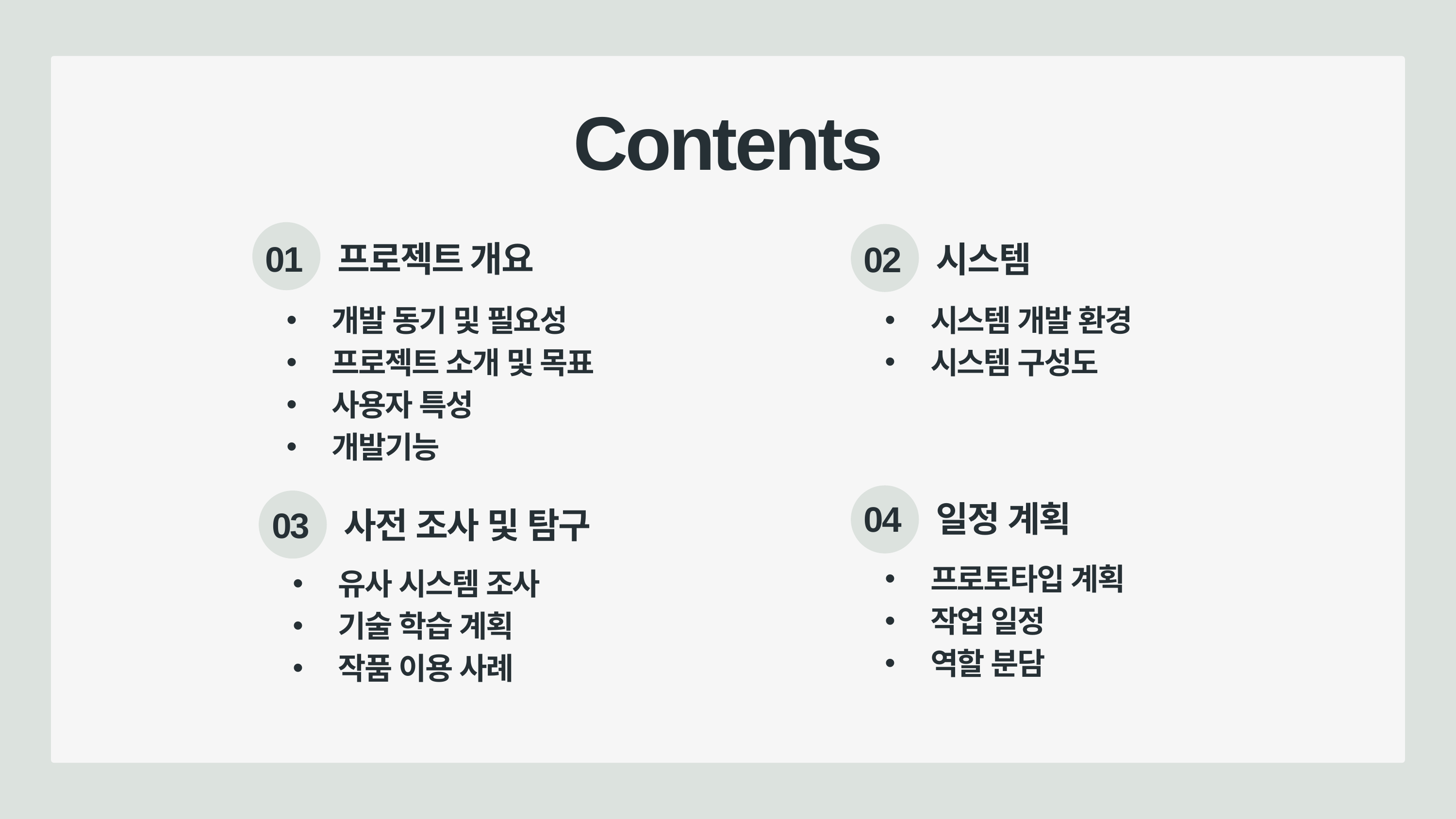

Contents

01   프로젝트 개요
02   시스템
시스템 개발 환경
시스템 구성도
개발 동기 및 필요성
프로젝트 소개 및 목표
사용자 특성
개발기능

04   일정 계획
03   사전 조사 및 탐구
프로토타입 계획
작업 일정
역할 분담
유사 시스템 조사
기술 학습 계획
작품 이용 사례